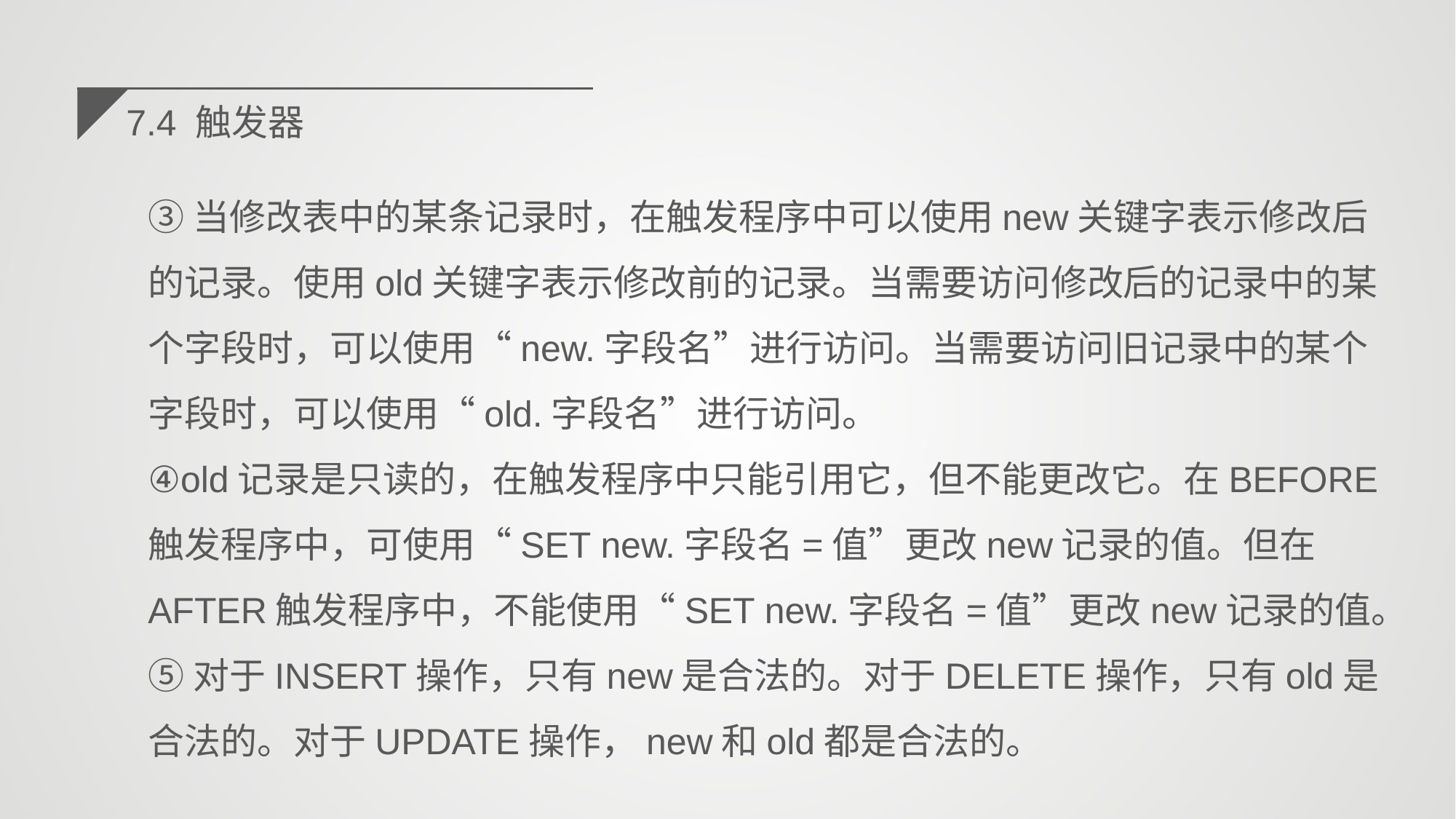

7.4 触发器

③当修改表中的某条记录时，在触发程序中可以使用new关键字表示修改后的记录。使用old关键字表示修改前的记录。当需要访问修改后的记录中的某个字段时，可以使用“new.字段名”进行访问。当需要访问旧记录中的某个字段时，可以使用“old.字段名”进行访问。
④old记录是只读的，在触发程序中只能引用它，但不能更改它。在BEFORE触发程序中，可使用“SET new.字段名=值”更改new记录的值。但在AFTER触发程序中，不能使用“SET new.字段名=值”更改new记录的值。
⑤对于INSERT操作，只有new是合法的。对于DELETE操作，只有old是合法的。对于UPDATE操作，new和old都是合法的。